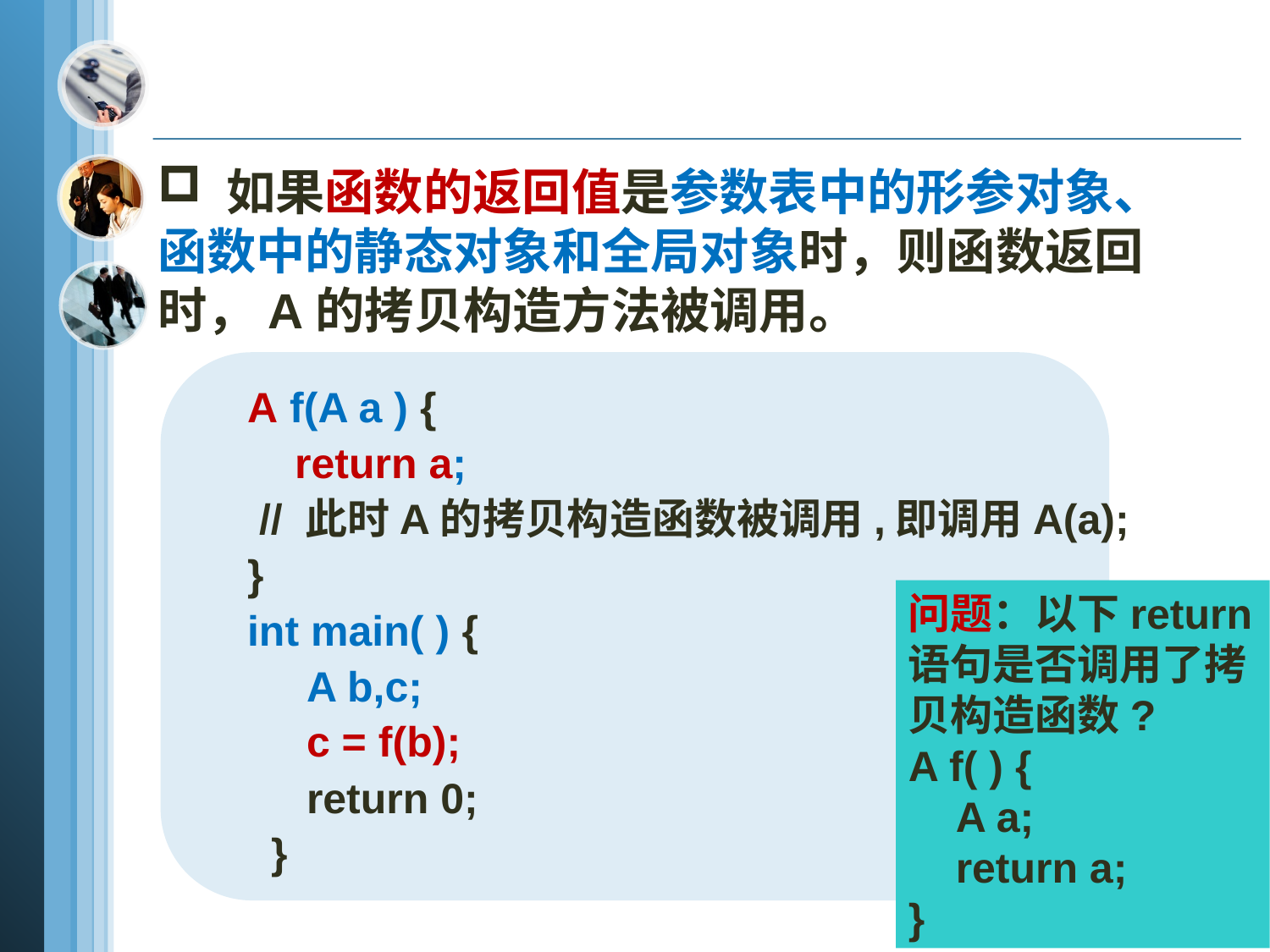

如果函数的返回值是参数表中的形参对象、函数中的静态对象和全局对象时，则函数返回时，A的拷贝构造方法被调用。
    A f(A a ) {
        return a;
     // 此时A的拷贝构造函数被调用,即调用A(a);
    }
    int main( ) {
         A b,c;
         c = f(b);
         return 0;
      }
问题：以下return语句是否调用了拷贝构造函数?
A f( ) {
    A a;
    return a;
}